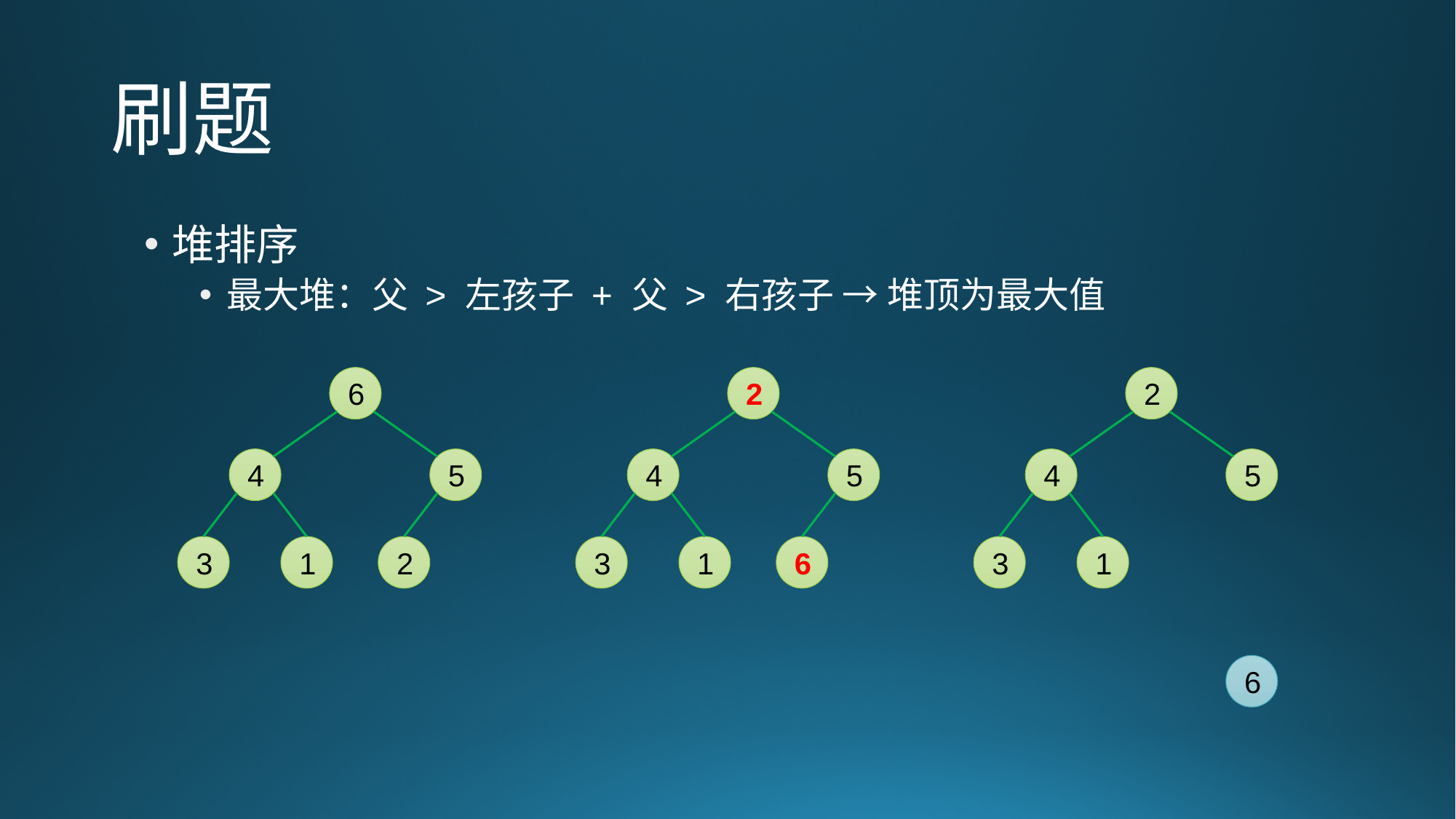

# 刷题
堆排序
最大堆：父 > 左孩子 + 父 > 右孩子 → 堆顶为最大值
6
4
5
2
3
1
2
4
5
6
3
1
2
4
5
3
1
6